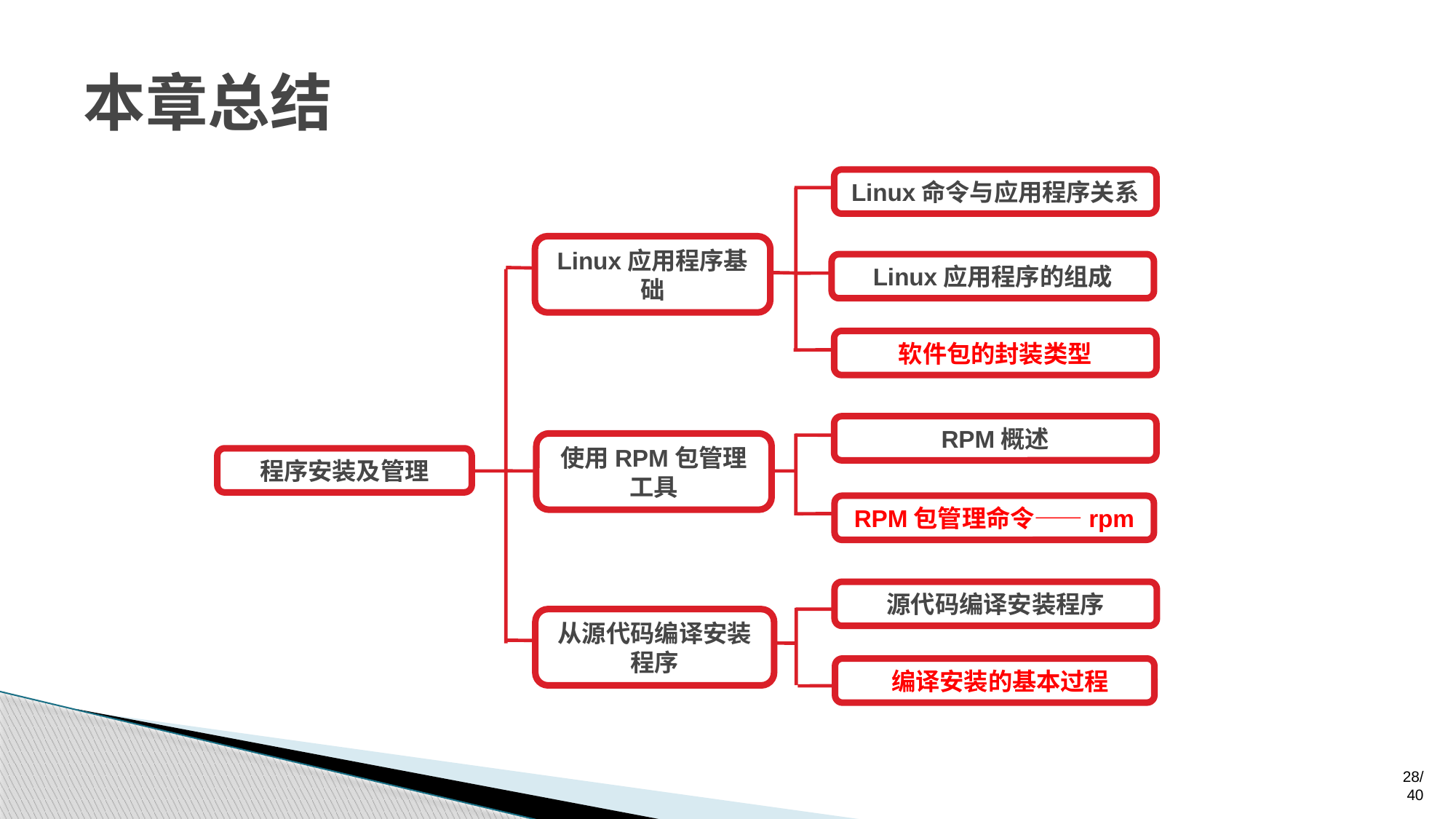

# 本章总结
Linux命令与应用程序关系

Linux应用程序基础
Linux应用程序的组成

软件包的封装类型

RPM概述
使用RPM包管理工具

程序安装及管理

RPM包管理命令——rpm

源代码编译安装程序

从源代码编译安装程序

 编译安装的基本过程

28/40